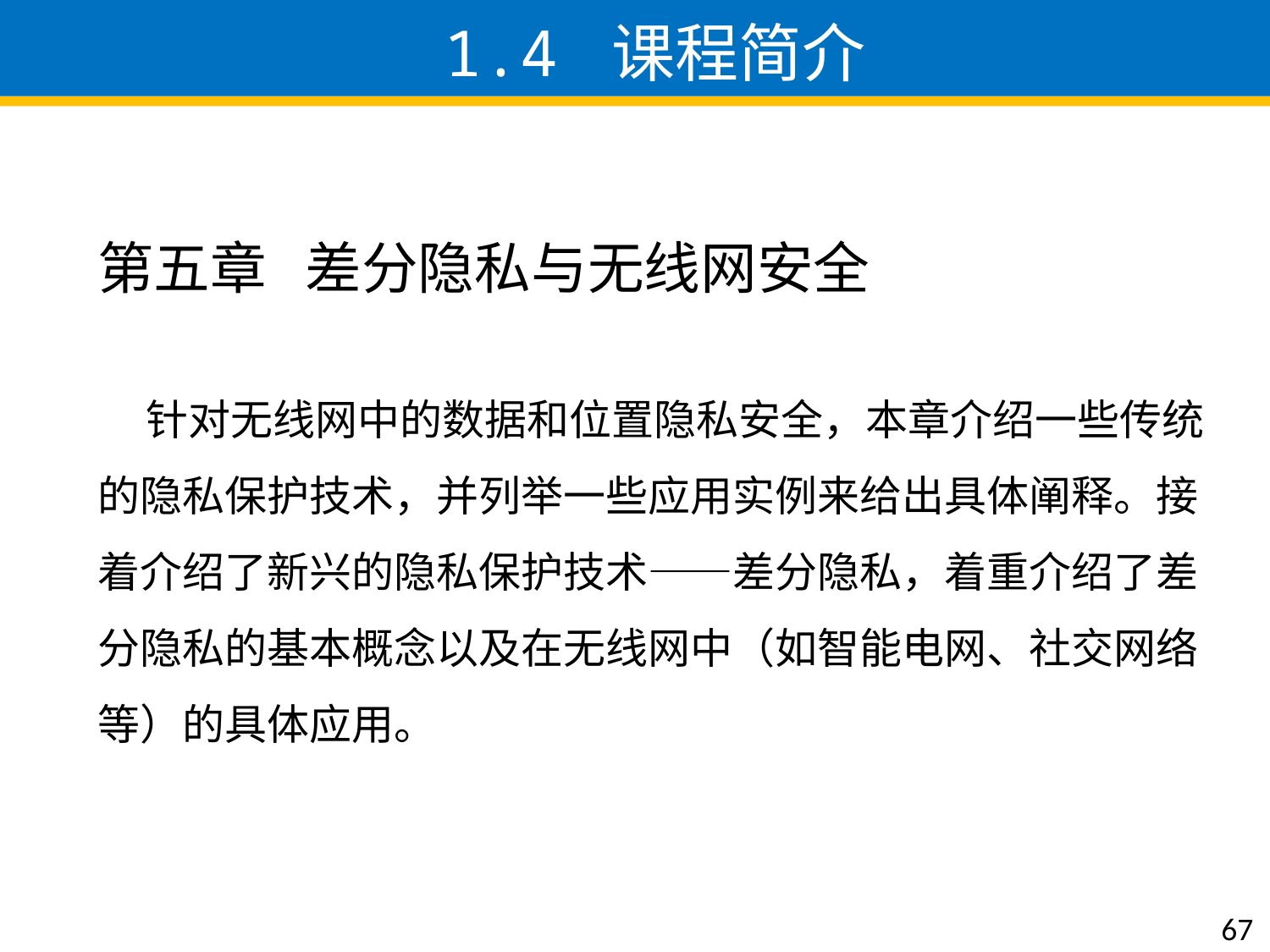

# 1.4 课程简介
第五章   差分隐私与无线网安全

    针对无线网中的数据和位置隐私安全，本章介绍一些传统的隐私保护技术，并列举一些应用实例来给出具体阐释。接着介绍了新兴的隐私保护技术——差分隐私，着重介绍了差分隐私的基本概念以及在无线网中（如智能电网、社交网络等）的具体应用。
67